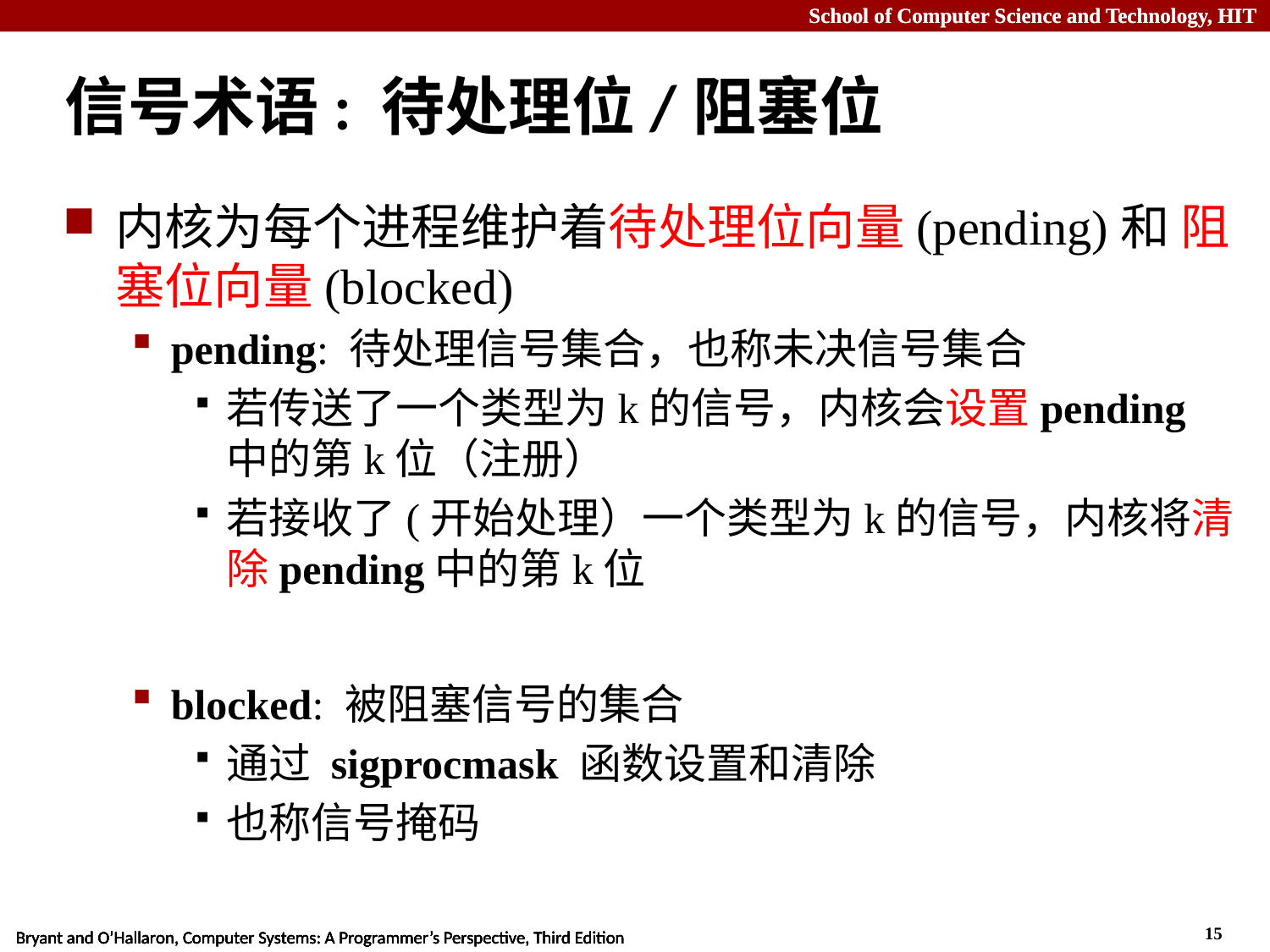

# 信号术语: 待处理位/阻塞位
内核为每个进程维护着待处理位向量(pending)和 阻塞位向量(blocked)
pending: 待处理信号集合，也称未决信号集合
若传送了一个类型为k的信号，内核会设置pending 中的第k位（注册）
若接收了(开始处理）一个类型为k的信号，内核将清除pending中的第k位

blocked: 被阻塞信号的集合
通过 sigprocmask 函数设置和清除
也称信号掩码